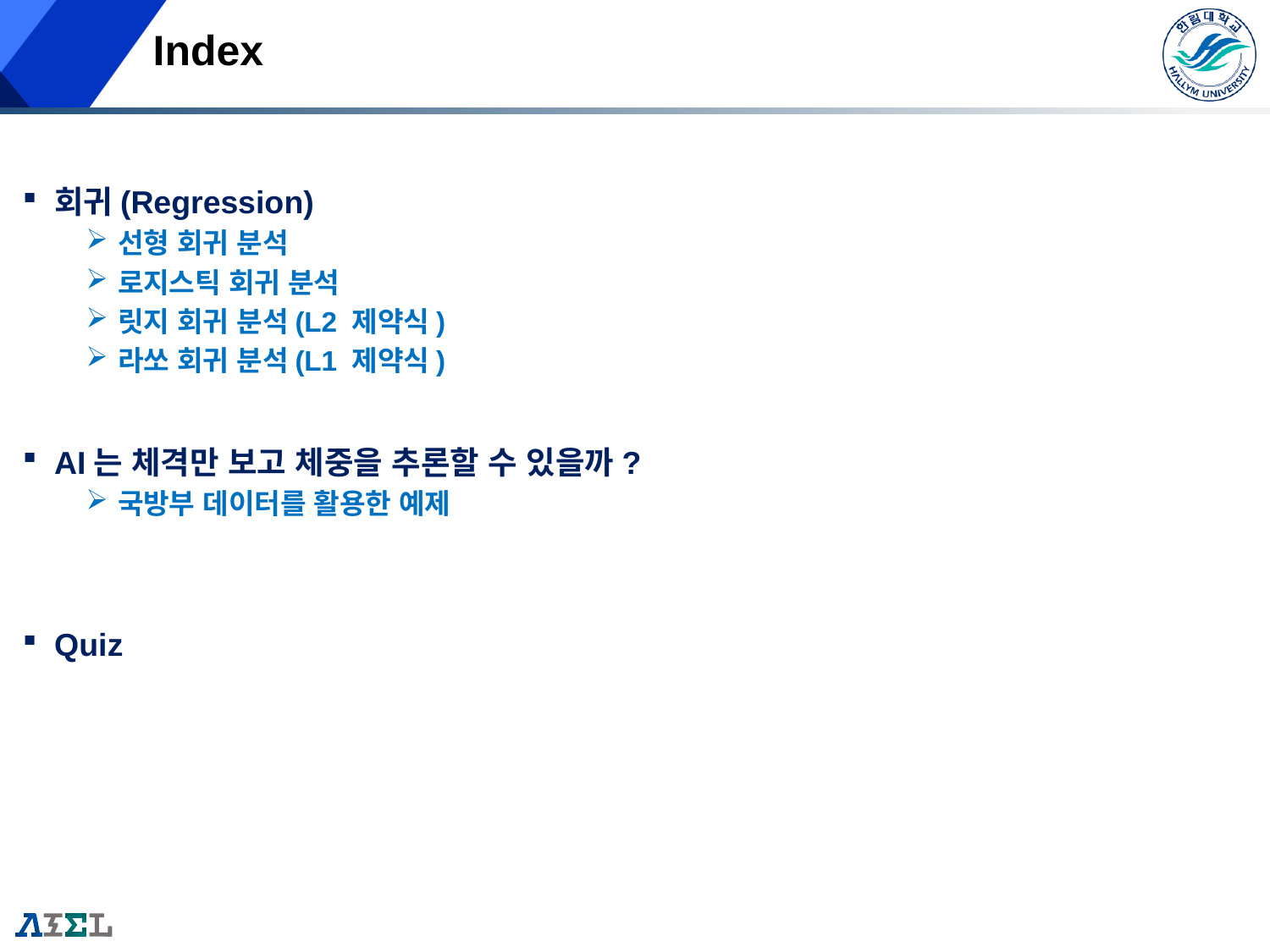

# Index

회귀(Regression)
선형 회귀 분석
로지스틱 회귀 분석
릿지 회귀 분석(L2 제약식)
라쏘 회귀 분석(L1 제약식)

AI는 체격만 보고 체중을 추론할 수 있을까?
국방부 데이터를 활용한 예제

Quiz